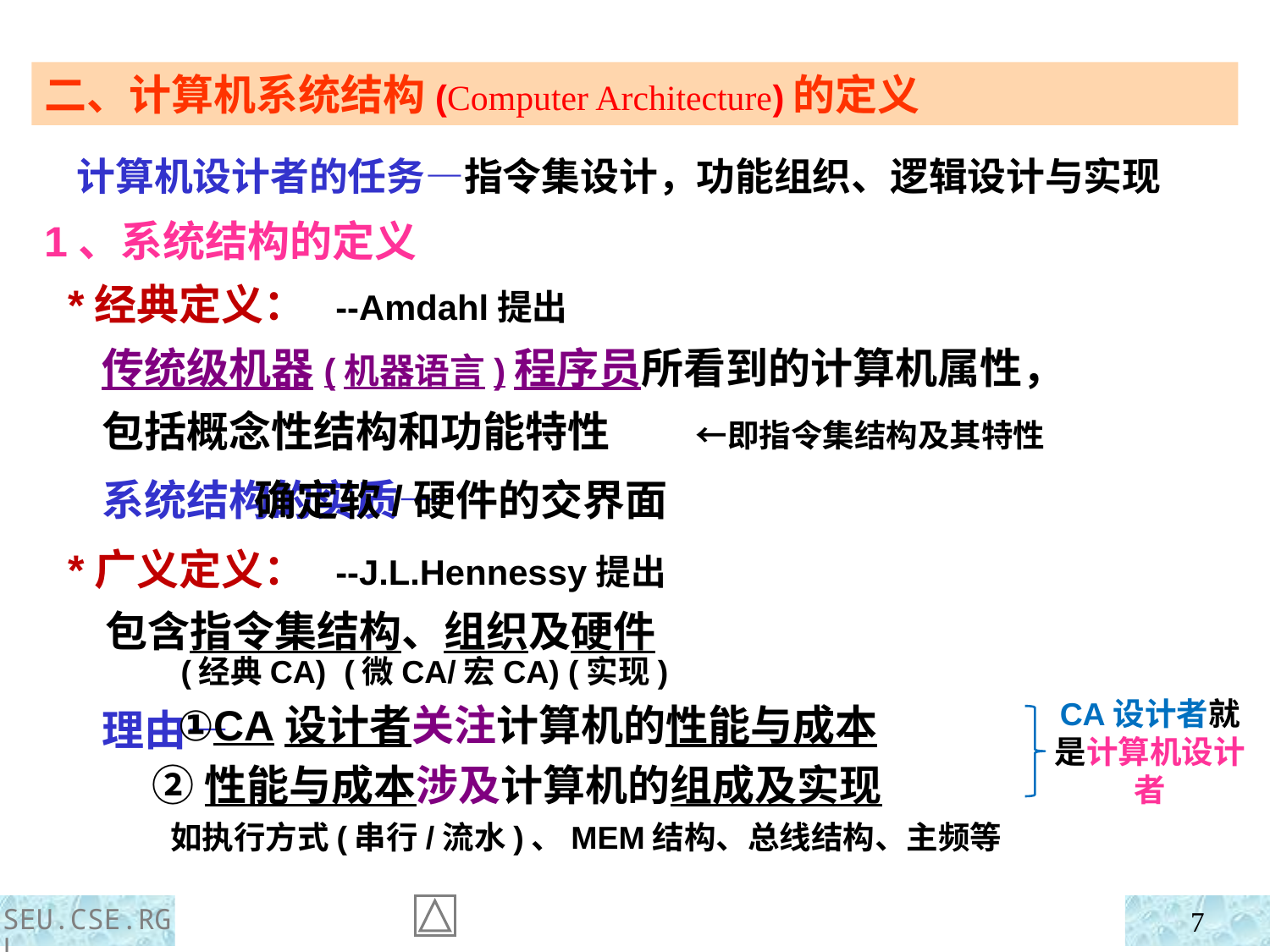

二、计算机系统结构(Computer Architecture)的定义
   计算机设计者的任务—指令集设计，功能组织、逻辑设计与实现
1、系统结构的定义
  *经典定义：  --Amdahl提出

     系统结构的实质—
  *广义定义：  --J.L.Hennessy提出

     理由—
     传统级机器(机器语言)程序员所看到的计算机属性，
     包括概念性结构和功能特性         ←即指令集结构及其特性
                     确定软/硬件的交界面
     包含指令集结构、组织及硬件
               (经典CA)  (微CA/宏CA) (实现)
           ①CA设计者关注计算机的性能与成本
           ②性能与成本涉及计算机的组成及实现
                如执行方式(串行/流水)、MEM结构、总线结构、主频等

CA设计者就是计算机设计者
SEU.CSE.RGL
7